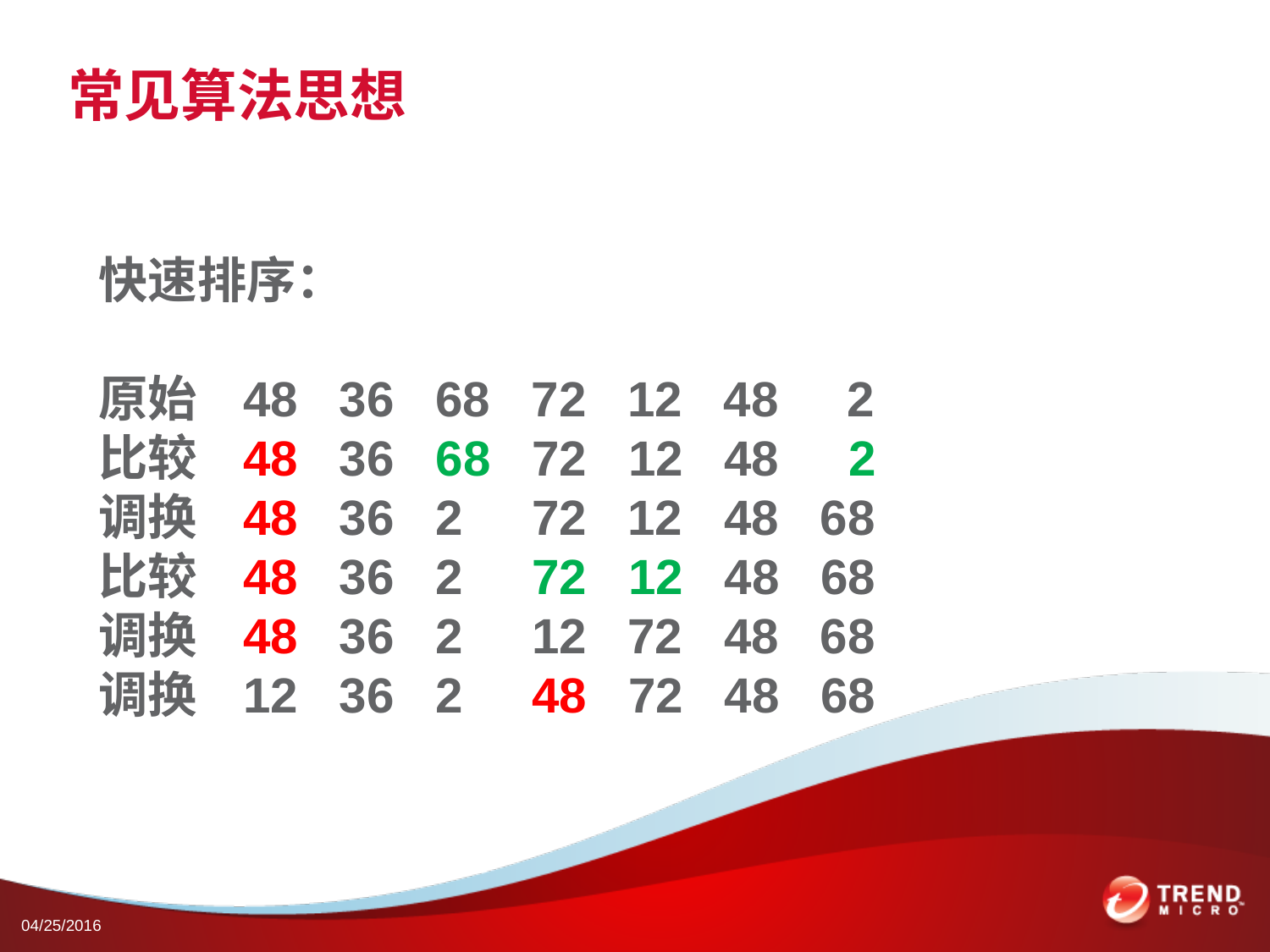

# 常见算法思想
快速排序：

原始   48   36   68   72   12   48     2
比较   48   36   68   72   12   48     2
调换   48   36   2     72   12   48   68
比较   48   36   2     72   12   48   68
调换   48   36   2     12   72   48   68
调换   12   36   2     48   72   48   68
04/25/2016